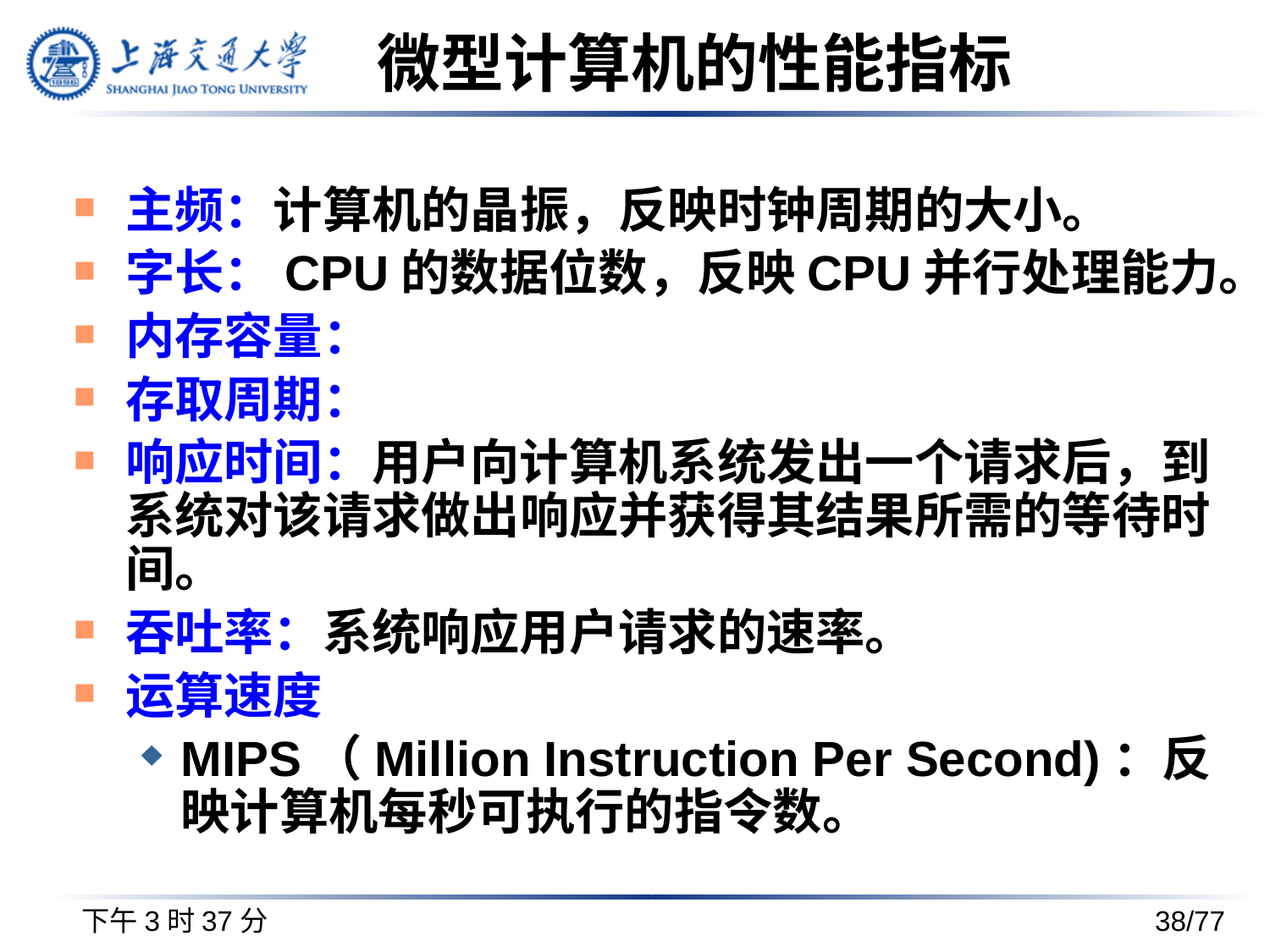

# 微型计算机的性能指标
主频：计算机的晶振，反映时钟周期的大小。
字长：CPU的数据位数，反映CPU并行处理能力。
内存容量：
存取周期：
响应时间：用户向计算机系统发出一个请求后，到系统对该请求做出响应并获得其结果所需的等待时间。
吞吐率：系统响应用户请求的速率。
运算速度
MIPS（Million Instruction Per Second)：反映计算机每秒可执行的指令数。
下午3时37分
38/77